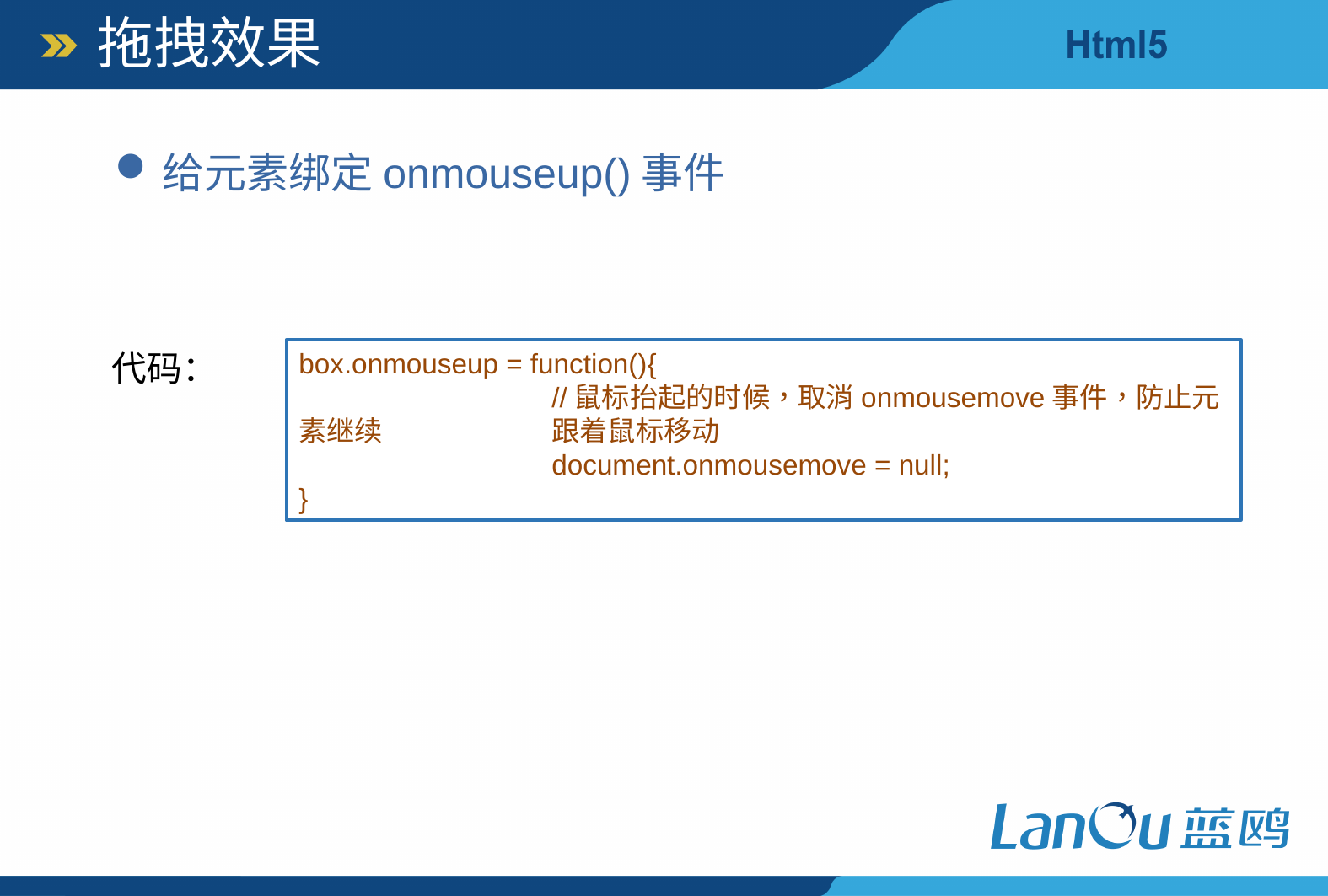

拖拽效果
给元素绑定onmouseup()事件
代码：
box.onmouseup = function(){
		//鼠标抬起的时候，取消onmousemove事件，防止元素继续		跟着鼠标移动
		document.onmousemove = null;
}